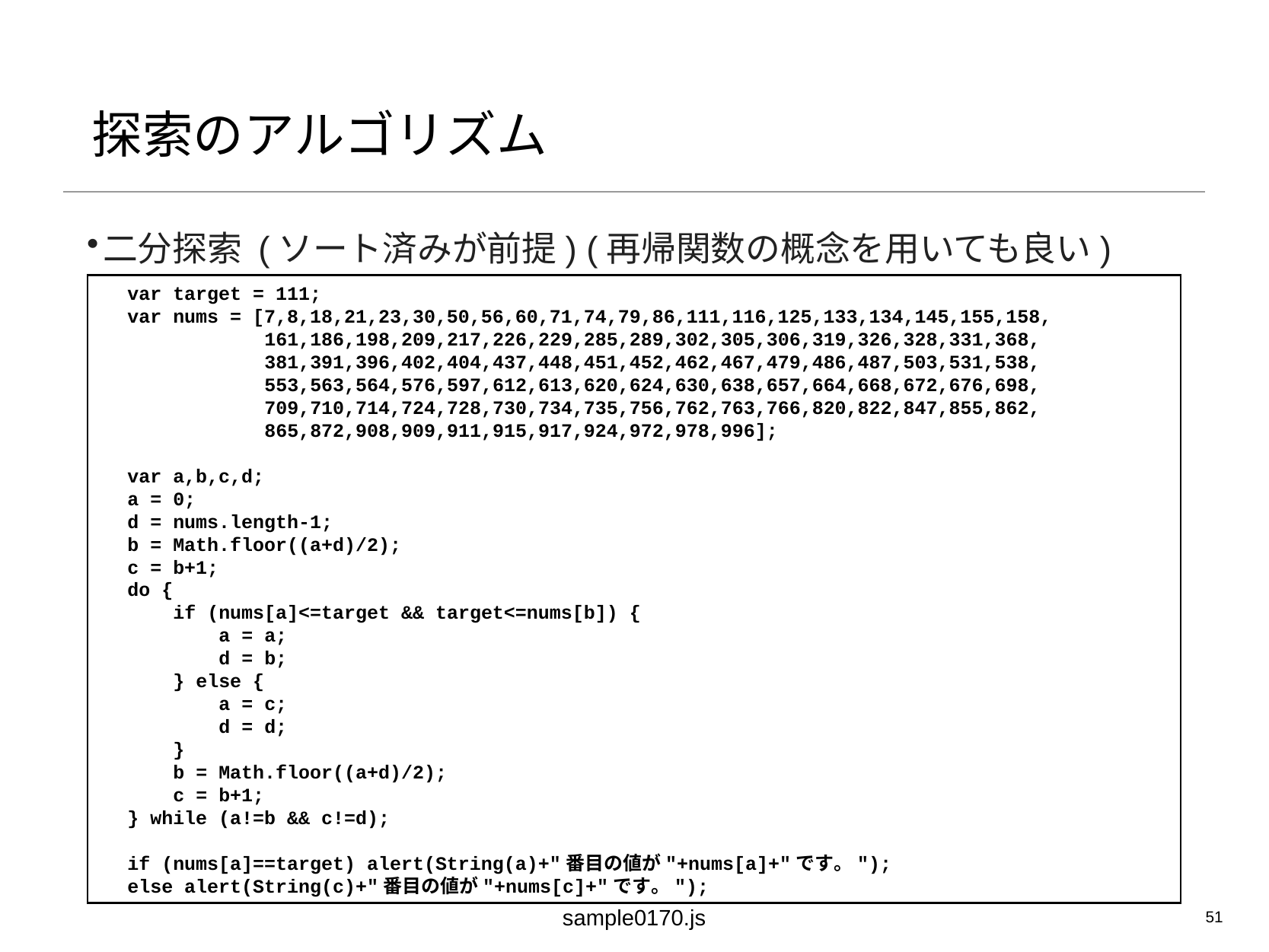

# 探索のアルゴリズム
二分探索 (ソート済みが前提) (再帰関数の概念を用いても良い)
var target = 111;
var nums = [7,8,18,21,23,30,50,56,60,71,74,79,86,111,116,125,133,134,145,155,158,
            161,186,198,209,217,226,229,285,289,302,305,306,319,326,328,331,368,
            381,391,396,402,404,437,448,451,452,462,467,479,486,487,503,531,538,
            553,563,564,576,597,612,613,620,624,630,638,657,664,668,672,676,698,
            709,710,714,724,728,730,734,735,756,762,763,766,820,822,847,855,862,
            865,872,908,909,911,915,917,924,972,978,996];

var a,b,c,d;
a = 0;
d = nums.length-1;
b = Math.floor((a+d)/2);
c = b+1;
do {
    if (nums[a]<=target && target<=nums[b]) {
        a = a;
        d = b;
    } else {
        a = c;
        d = d;
    }
    b = Math.floor((a+d)/2);
    c = b+1;
} while (a!=b && c!=d);

if (nums[a]==target) alert(String(a)+"番目の値が"+nums[a]+"です。");
else alert(String(c)+"番目の値が"+nums[c]+"です。");
sample0170.js
51